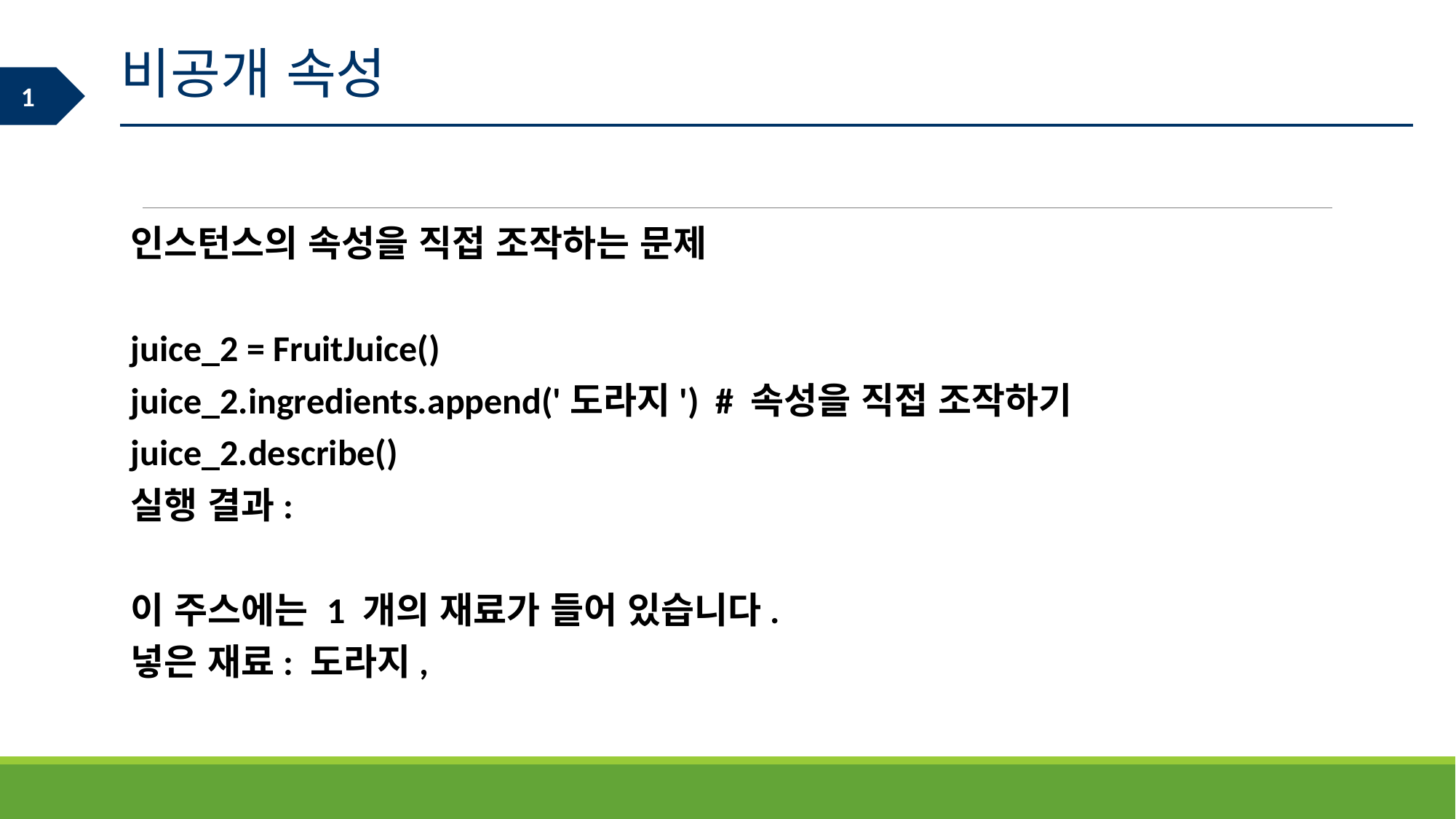

비공개 속성
인스턴스의 속성을 직접 조작하는 문제

juice_2 = FruitJuice()
juice_2.ingredients.append('도라지')  # 속성을 직접 조작하기
juice_2.describe()
실행 결과:

이 주스에는 1 개의 재료가 들어 있습니다.
넣은 재료: 도라지,